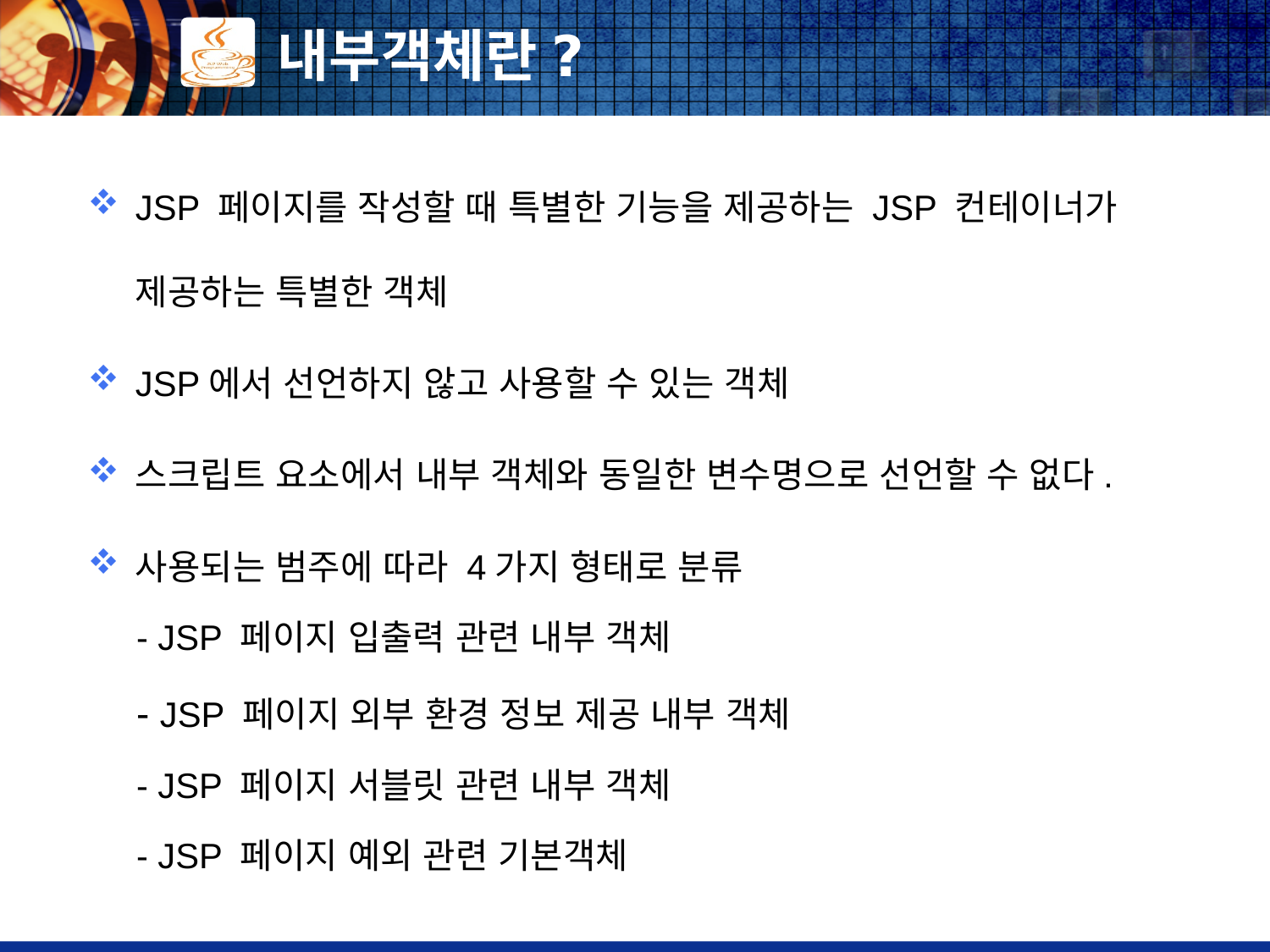

# 내부객체란?
JSP 페이지를 작성할 때 특별한 기능을 제공하는 JSP 컨테이너가 제공하는 특별한 객체
JSP에서 선언하지 않고 사용할 수 있는 객체
스크립트 요소에서 내부 객체와 동일한 변수명으로 선언할 수 없다.
사용되는 범주에 따라 4가지 형태로 분류
     - JSP 페이지 입출력 관련 내부 객체
     - JSP 페이지 외부 환경 정보 제공 내부 객체
     - JSP 페이지 서블릿 관련 내부 객체
     - JSP 페이지 예외 관련 기본객체